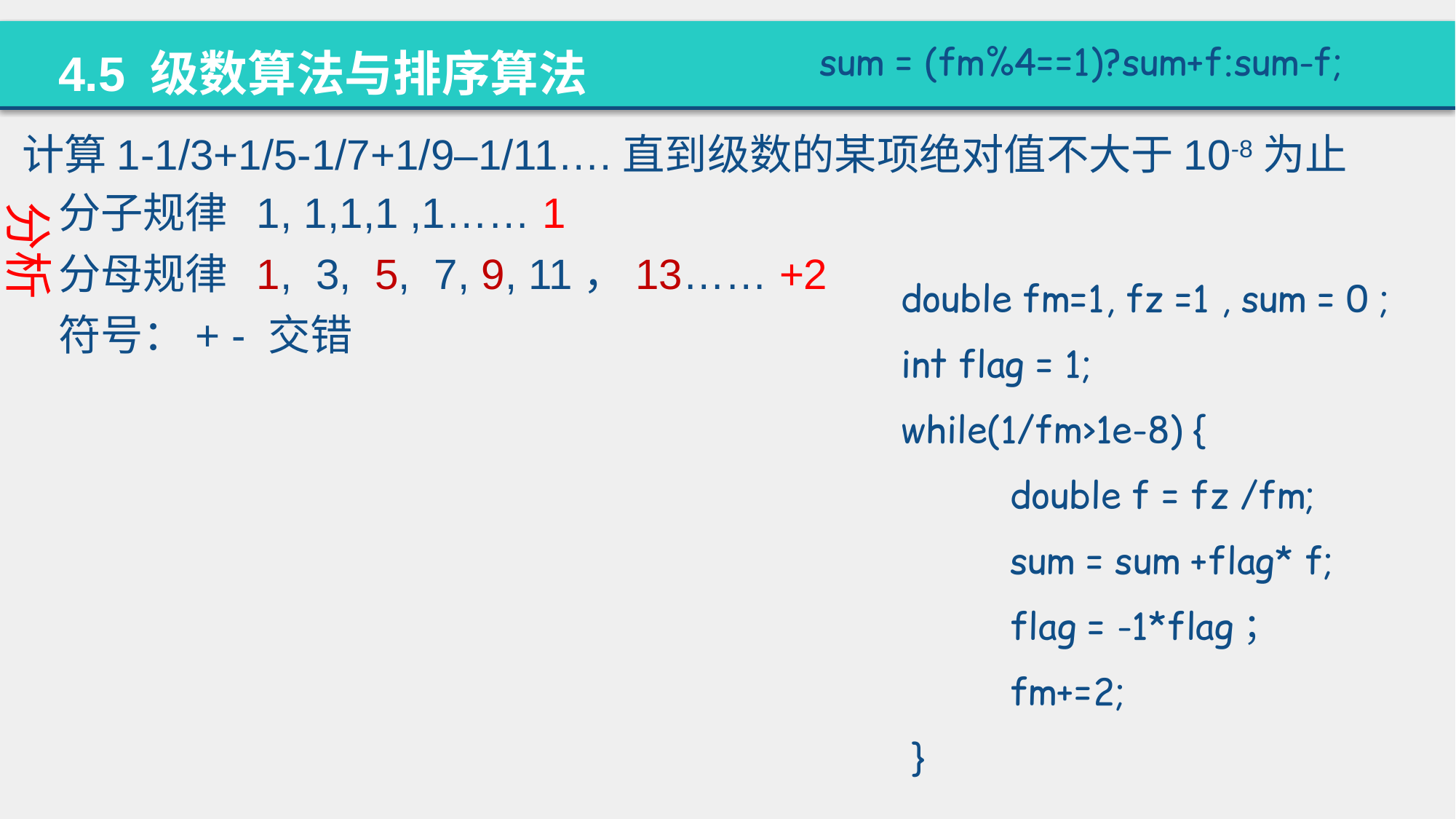

sum = (fm%4==1)?sum+f:sum-f;
4.5 级数算法与排序算法
计算1-1/3+1/5-1/7+1/9–1/11….直到级数的某项绝对值不大于10-8为止
分子规律  1, 1,1,1 ,1…… 1
分母规律  1,  3,  5,  7, 9, 11，13…… +2
符号：+ - 交错
分析
double fm=1, fz =1 , sum = 0 ;
int flag = 1;
while(1/fm>1e-8) {
 	double f = fz /fm;
  	sum = sum +flag* f;
	flag = -1*flag；
	fm+=2;
 }